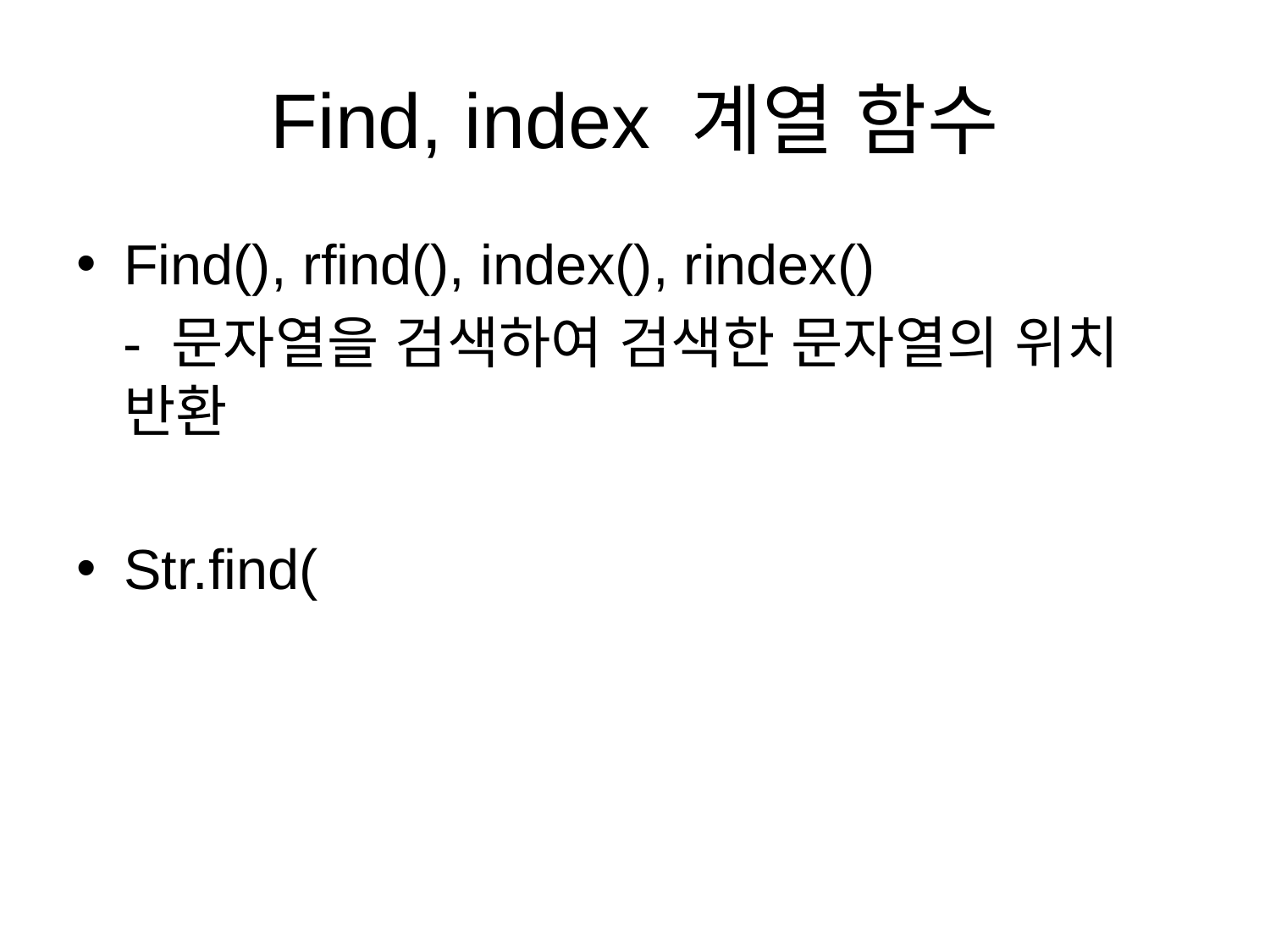

# Find, index 계열 함수
Find(), rfind(), index(), rindex()
   - 문자열을 검색하여 검색한 문자열의 위치 반환

Str.find(